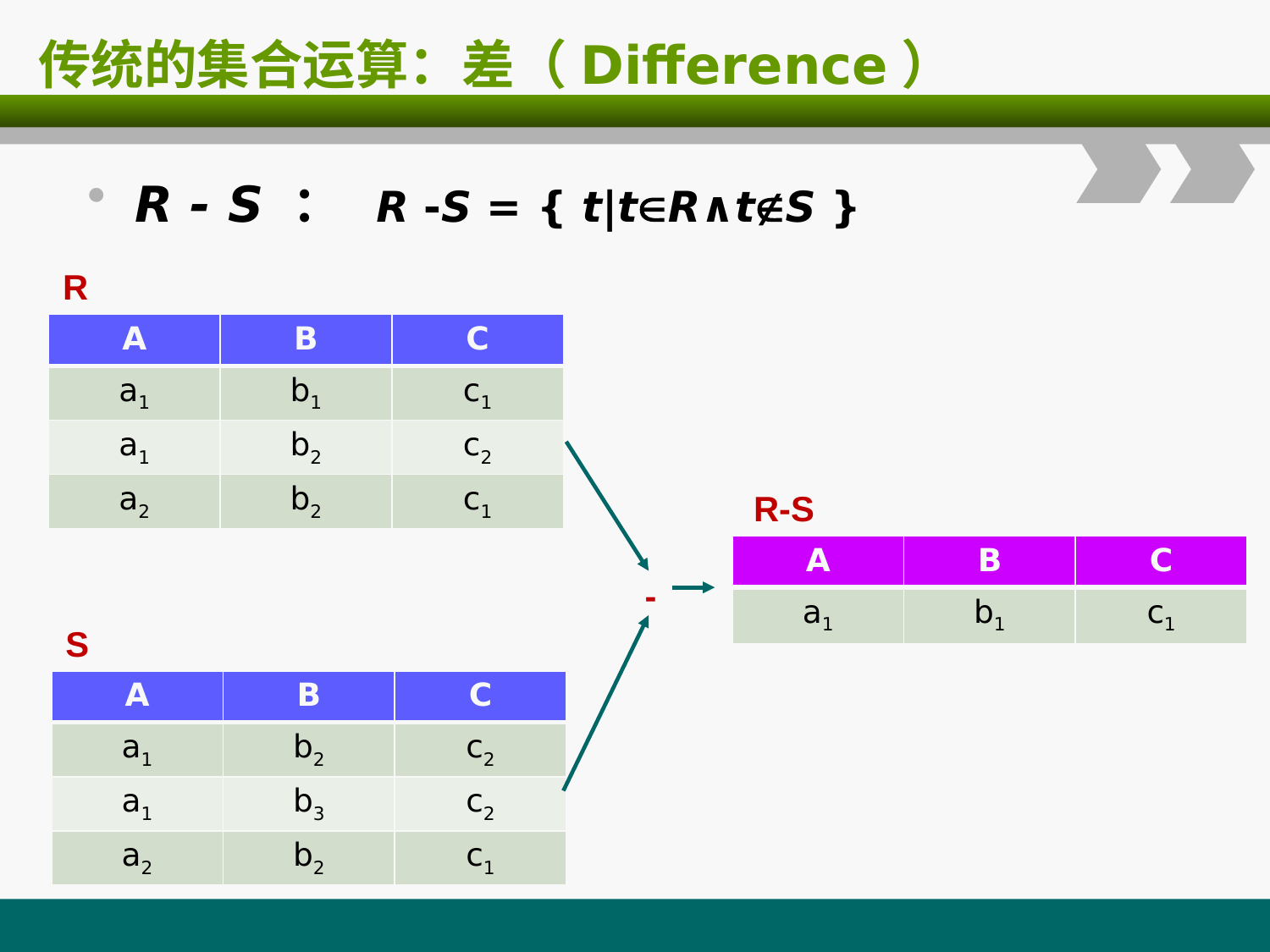

# 传统的集合运算：差（Difference）
R - S ：  R -S = { t|t∈R∧t∉S }

R
| A | B | C |
| --- | --- | --- |
| a1 | b1 | c1 |
| a1 | b2 | c2 |
| a2 | b2 | c1 |
R-S
| A | B | C |
| --- | --- | --- |
| a1 | b1 | c1 |
-
S
| A | B | C |
| --- | --- | --- |
| a1 | b2 | c2 |
| a1 | b3 | c2 |
| a2 | b2 | c1 |